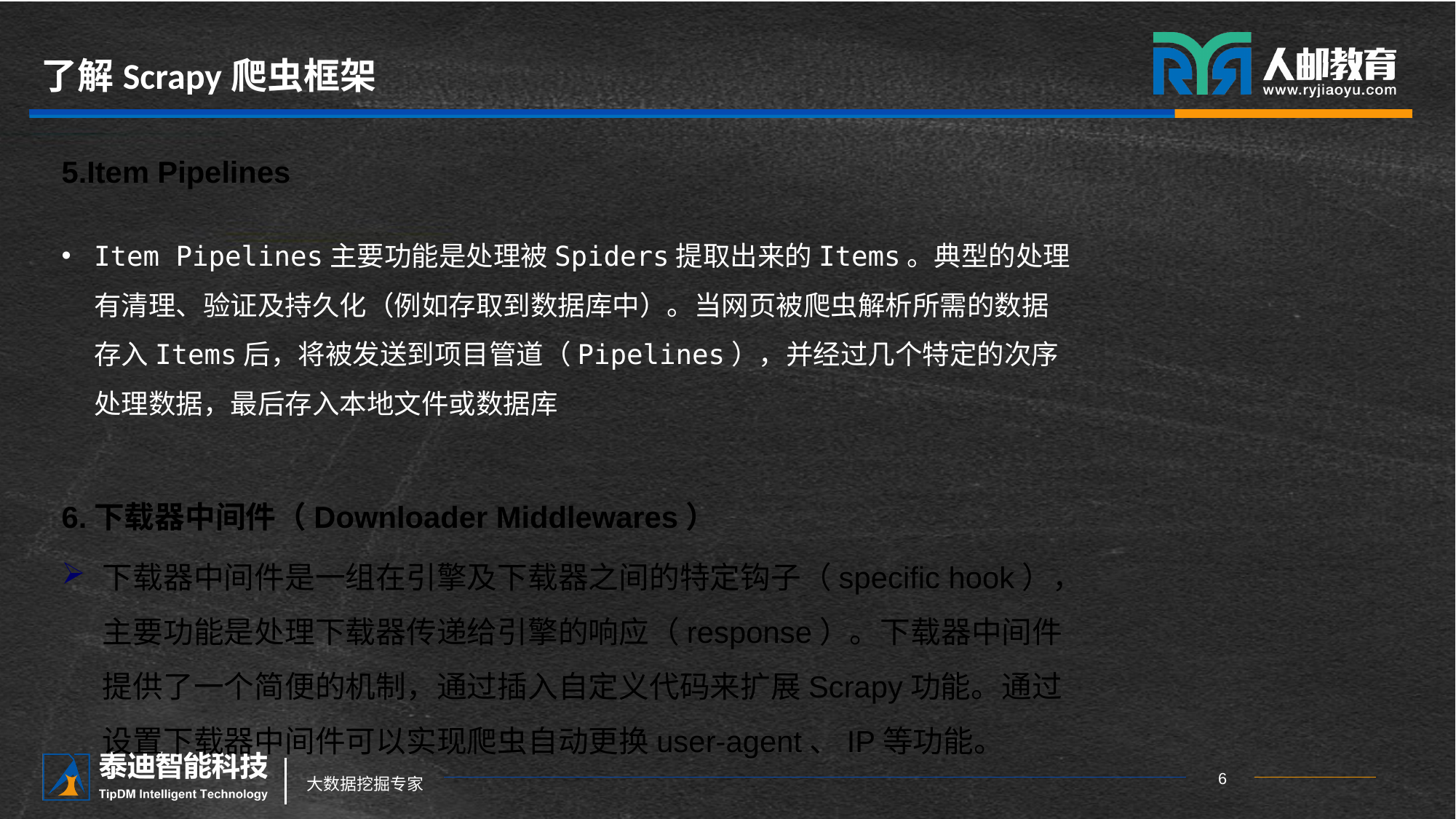

# 了解Scrapy爬虫框架
5.Item Pipelines
Item Pipelines主要功能是处理被Spiders提取出来的Items。典型的处理有清理、验证及持久化（例如存取到数据库中）。当网页被爬虫解析所需的数据存入Items后，将被发送到项目管道（Pipelines），并经过几个特定的次序处理数据，最后存入本地文件或数据库

6.下载器中间件（Downloader Middlewares）
下载器中间件是一组在引擎及下载器之间的特定钩子（specific hook），主要功能是处理下载器传递给引擎的响应（response）。下载器中间件提供了一个简便的机制，通过插入自定义代码来扩展Scrapy功能。通过设置下载器中间件可以实现爬虫自动更换user-agent、IP等功能。